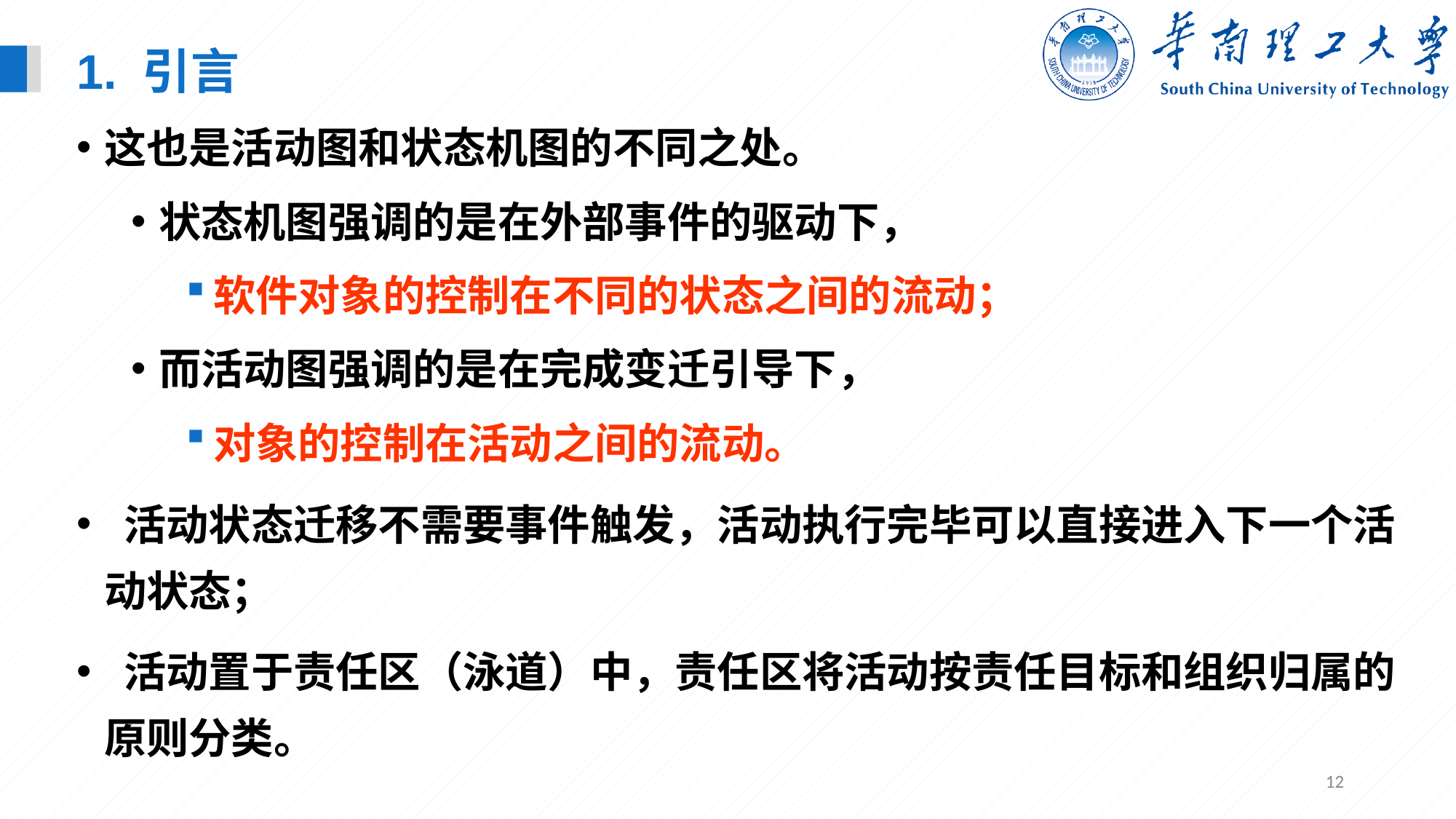

1. 引言
这也是活动图和状态机图的不同之处。
状态机图强调的是在外部事件的驱动下，
软件对象的控制在不同的状态之间的流动；
而活动图强调的是在完成变迁引导下，
对象的控制在活动之间的流动。
 活动状态迁移不需要事件触发，活动执行完毕可以直接进入下一个活动状态；
 活动置于责任区（泳道）中，责任区将活动按责任目标和组织归属的原则分类。
12